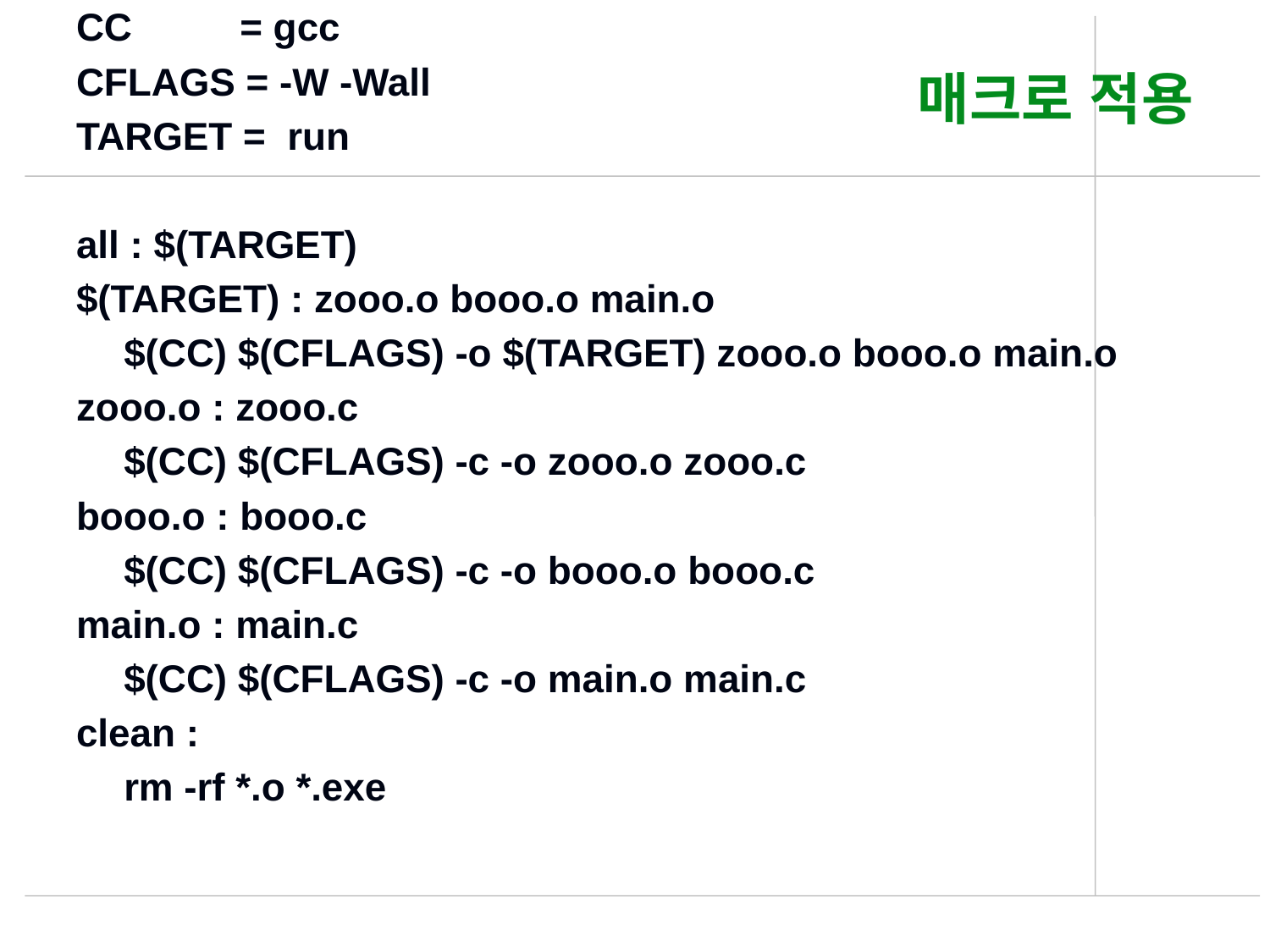

CC          = gcc
CFLAGS = -W -Wall
TARGET =  run

all : $(TARGET)
$(TARGET) : zooo.o booo.o main.o
	$(CC) $(CFLAGS) -o $(TARGET) zooo.o booo.o main.o
zooo.o : zooo.c
	$(CC) $(CFLAGS) -c -o zooo.o zooo.c
booo.o : booo.c
	$(CC) $(CFLAGS) -c -o booo.o booo.c
main.o : main.c
	$(CC) $(CFLAGS) -c -o main.o main.c
clean :
	rm -rf *.o *.exe
# 매크로 적용
436